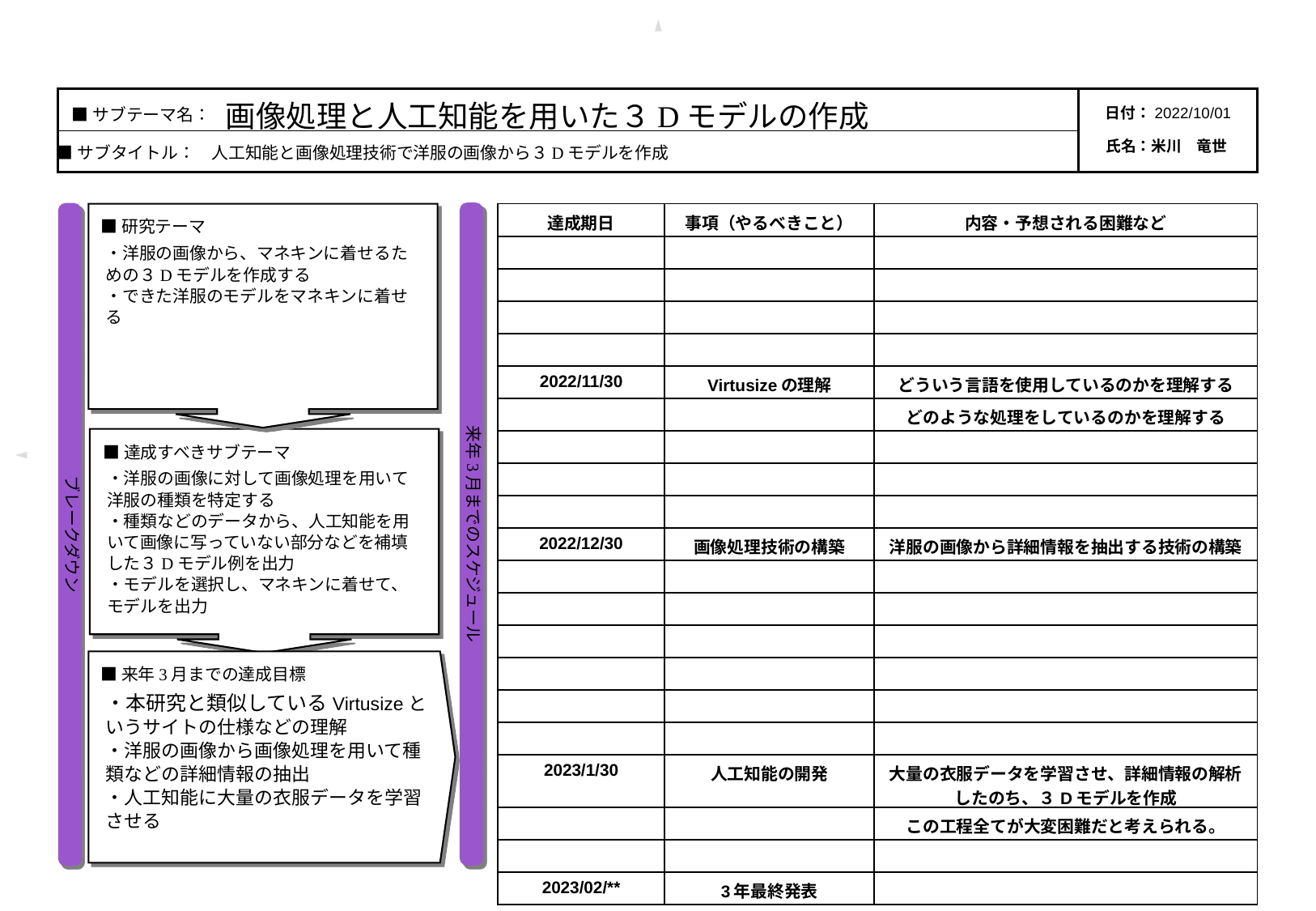

画像処理と人工知能を用いた３Dモデルの作成
■サブテーマ名：

■サブタイトル：　人工知能と画像処理技術で洋服の画像から３Dモデルを作成

日付：2022/10/01

氏名：米川　竜世
来年3月までのスケジュール

ブレークダウン
・洋服の画像から、マネキンに着せるための３Dモデルを作成する
・できた洋服のモデルをマネキンに着せる
■研究テーマ
■来年3月までの達成目標
■達成すべきサブテーマ
・本研究と類似しているVirtusizeというサイトの仕様などの理解
・洋服の画像から画像処理を用いて種類などの詳細情報の抽出
・人工知能に大量の衣服データを学習させる

| 達成期日 | 事項（やるべきこと） | 内容・予想される困難など |
| --- | --- | --- |
|  |  |  |
|  |  |  |
|  |  |  |
|  |  |  |
| 2022/11/30 | Virtusizeの理解 | どういう言語を使用しているのかを理解する |
|  |  | どのような処理をしているのかを理解する |
|  |  |  |
|  |  |  |
|  |  |  |
| 2022/12/30 | 画像処理技術の構築 | 洋服の画像から詳細情報を抽出する技術の構築 |
|  |  |  |
|  |  |  |
|  |  |  |
|  |  |  |
|  |  |  |
|  |  |  |
| 2023/1/30 | 人工知能の開発 | 大量の衣服データを学習させ、詳細情報の解析したのち、３Dモデルを作成 |
|  |  | この工程全てが大変困難だと考えられる。 |
|  |  |  |
| 2023/02/\*\* | 3年最終発表 |  |
・洋服の画像に対して画像処理を用いて洋服の種類を特定する
・種類などのデータから、人工知能を用いて画像に写っていない部分などを補填した３Dモデル例を出力
・モデルを選択し、マネキンに着せて、モデルを出力